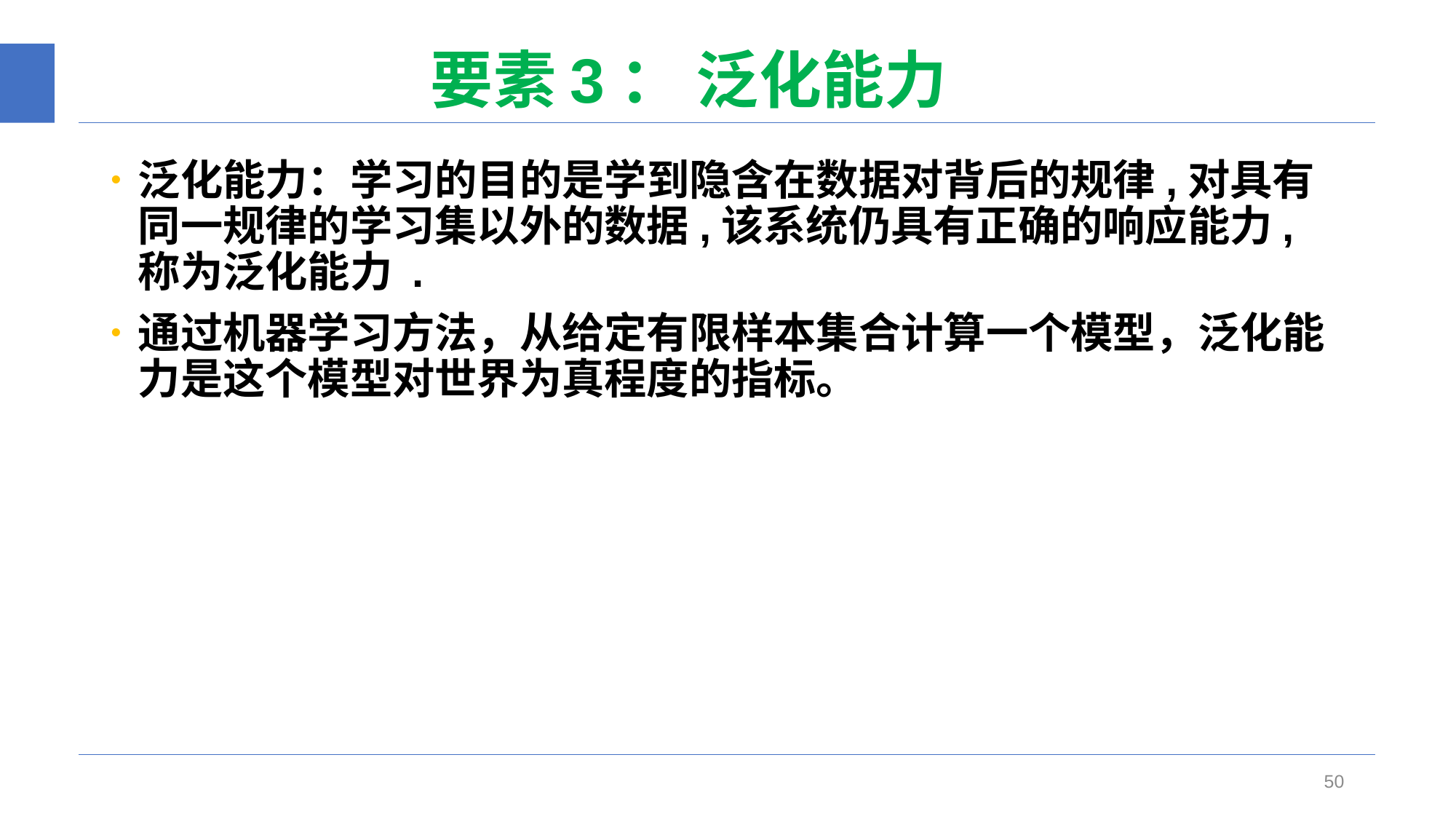

# 要素3： 泛化能力
泛化能力：学习的目的是学到隐含在数据对背后的规律,对具有同一规律的学习集以外的数据,该系统仍具有正确的响应能力,称为泛化能力 .
通过机器学习方法，从给定有限样本集合计算一个模型，泛化能力是这个模型对世界为真程度的指标。

50